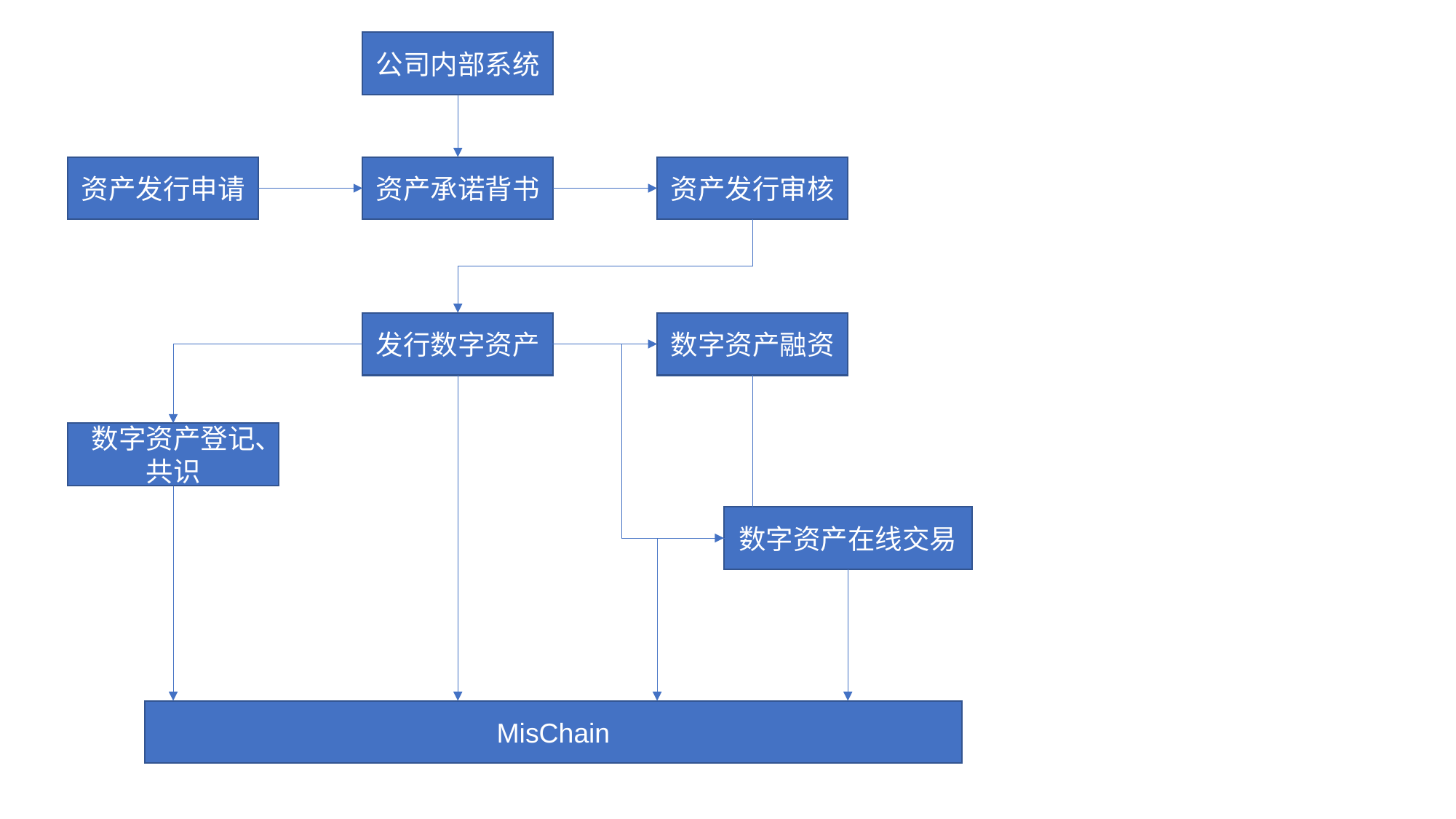

公司内部系统
资产发行申请
资产承诺背书
资产发行审核
发行数字资产
数字资产融资
数字资产登记、共识
数字资产在线交易
MisChain